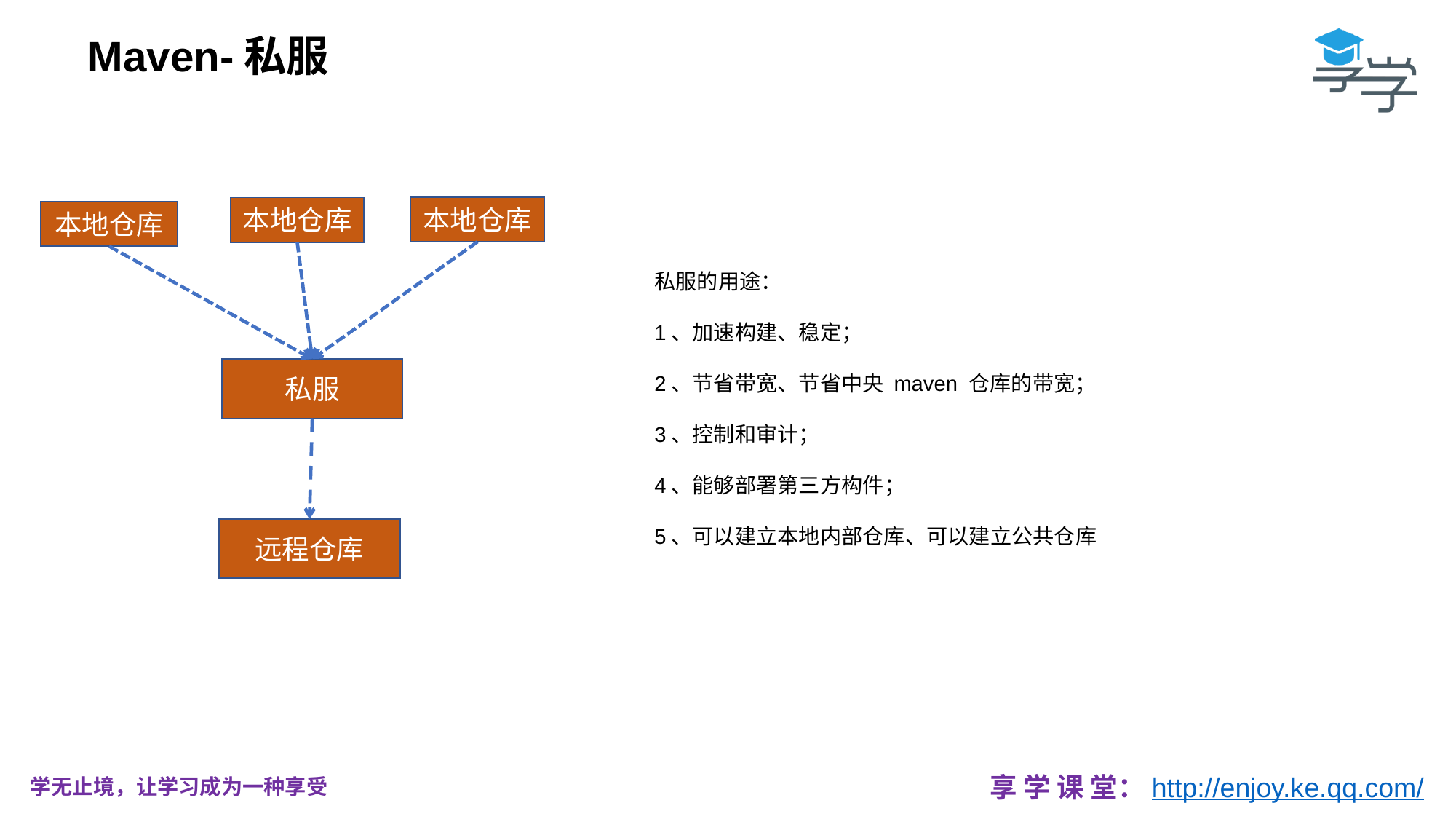

Maven-私服
本地仓库
本地仓库
本地仓库
私服的用途：

1、加速构建、稳定；

2、节省带宽、节省中央 maven 仓库的带宽；

3、控制和审计；

4、能够部署第三方构件；

5、可以建立本地内部仓库、可以建立公共仓库
私服
远程仓库